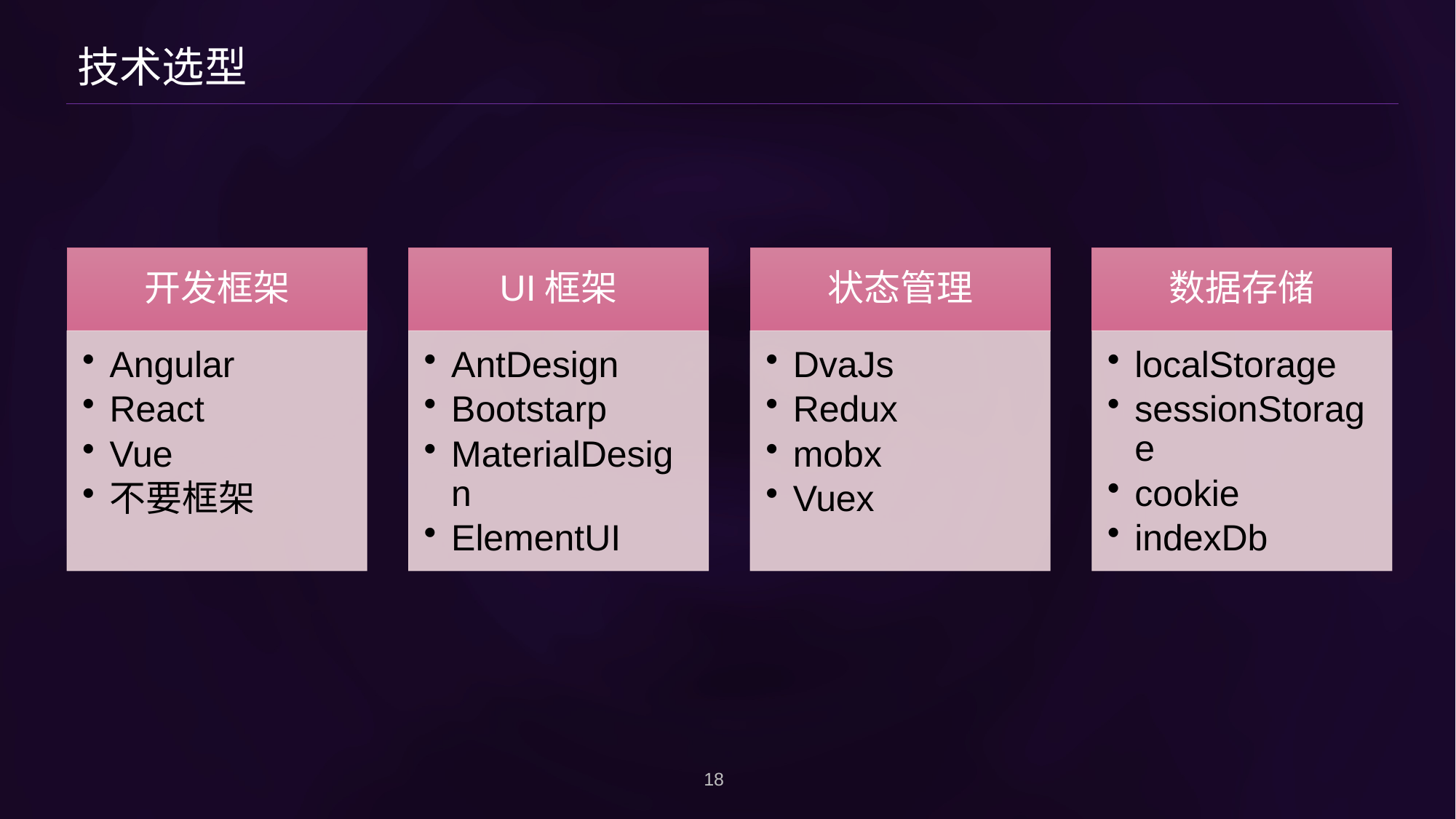

# 技术选型
开发框架
Angular
React
Vue
不要框架
UI框架
AntDesign
Bootstarp
MaterialDesign
ElementUI
状态管理
DvaJs
Redux
mobx
Vuex
数据存储
localStorage
sessionStorage
cookie
indexDb
18